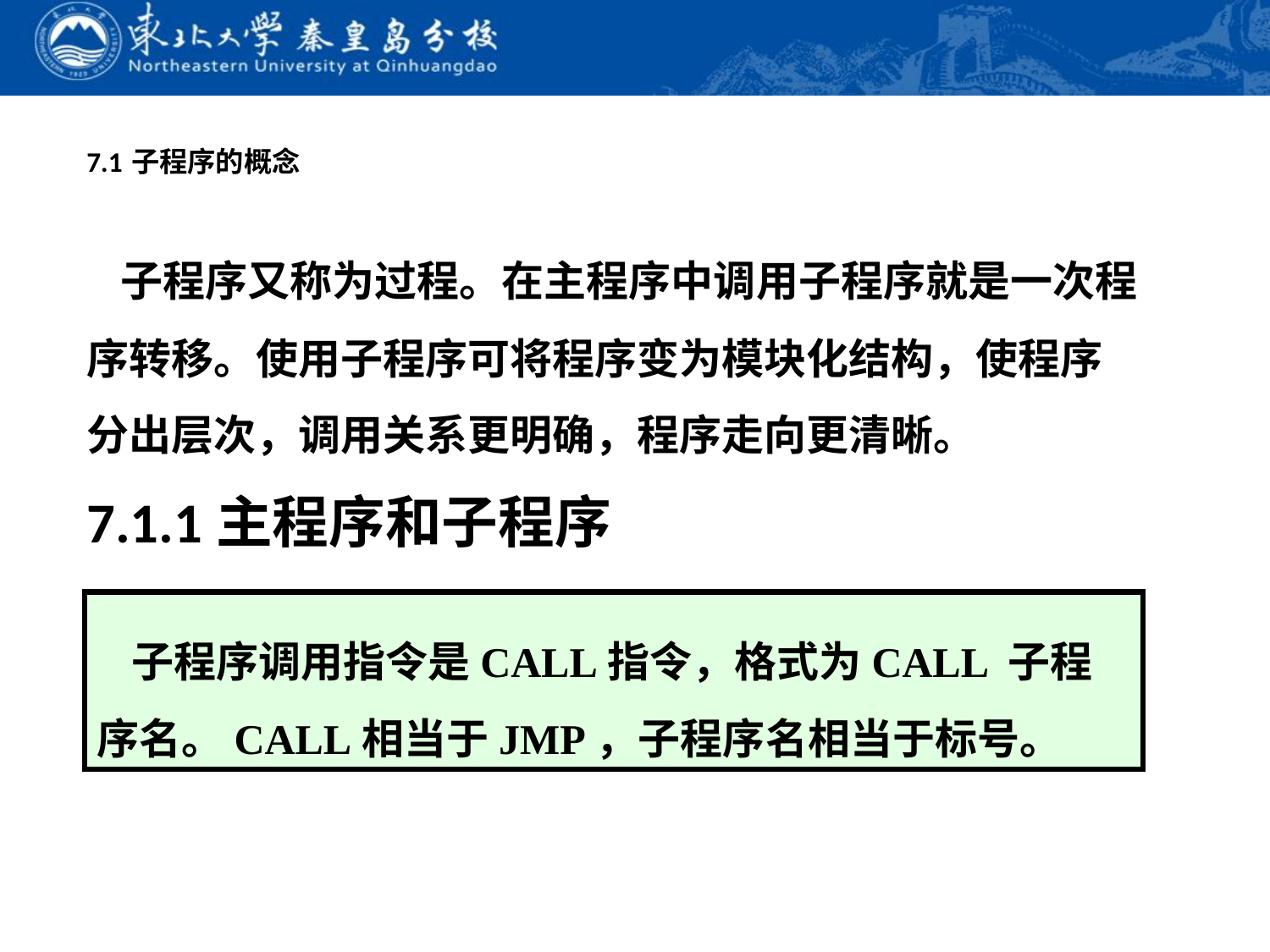

# 7.1 子程序的概念
  子程序又称为过程。在主程序中调用子程序就是一次程序转移。使用子程序可将程序变为模块化结构，使程序分出层次，调用关系更明确，程序走向更清晰。
7.1.1主程序和子程序
  子程序调用指令是CALL指令，格式为CALL 子程序名。CALL相当于JMP，子程序名相当于标号。